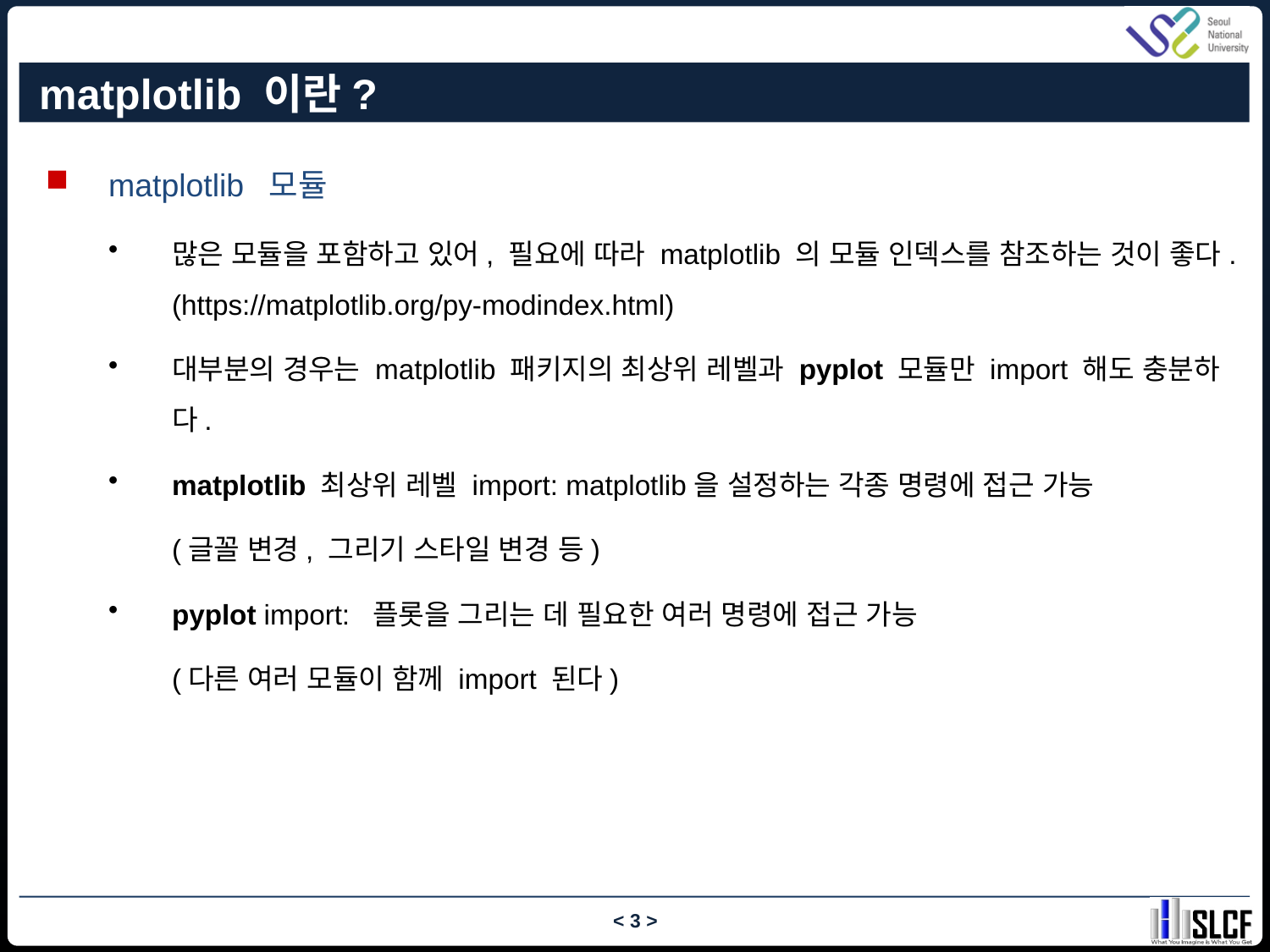

# matplotlib 이란?
matplotlib  모듈
많은 모듈을 포함하고 있어, 필요에 따라 matplotlib 의 모듈 인덱스를 참조하는 것이 좋다. (https://matplotlib.org/py-modindex.html)
대부분의 경우는 matplotlib 패키지의 최상위 레벨과 pyplot 모듈만 import 해도 충분하다.
matplotlib 최상위 레벨 import: matplotlib을 설정하는 각종 명령에 접근 가능
	(글꼴 변경, 그리기 스타일 변경 등)
pyplot import:  플롯을 그리는 데 필요한 여러 명령에 접근 가능
	(다른 여러 모듈이 함께 import 된다)